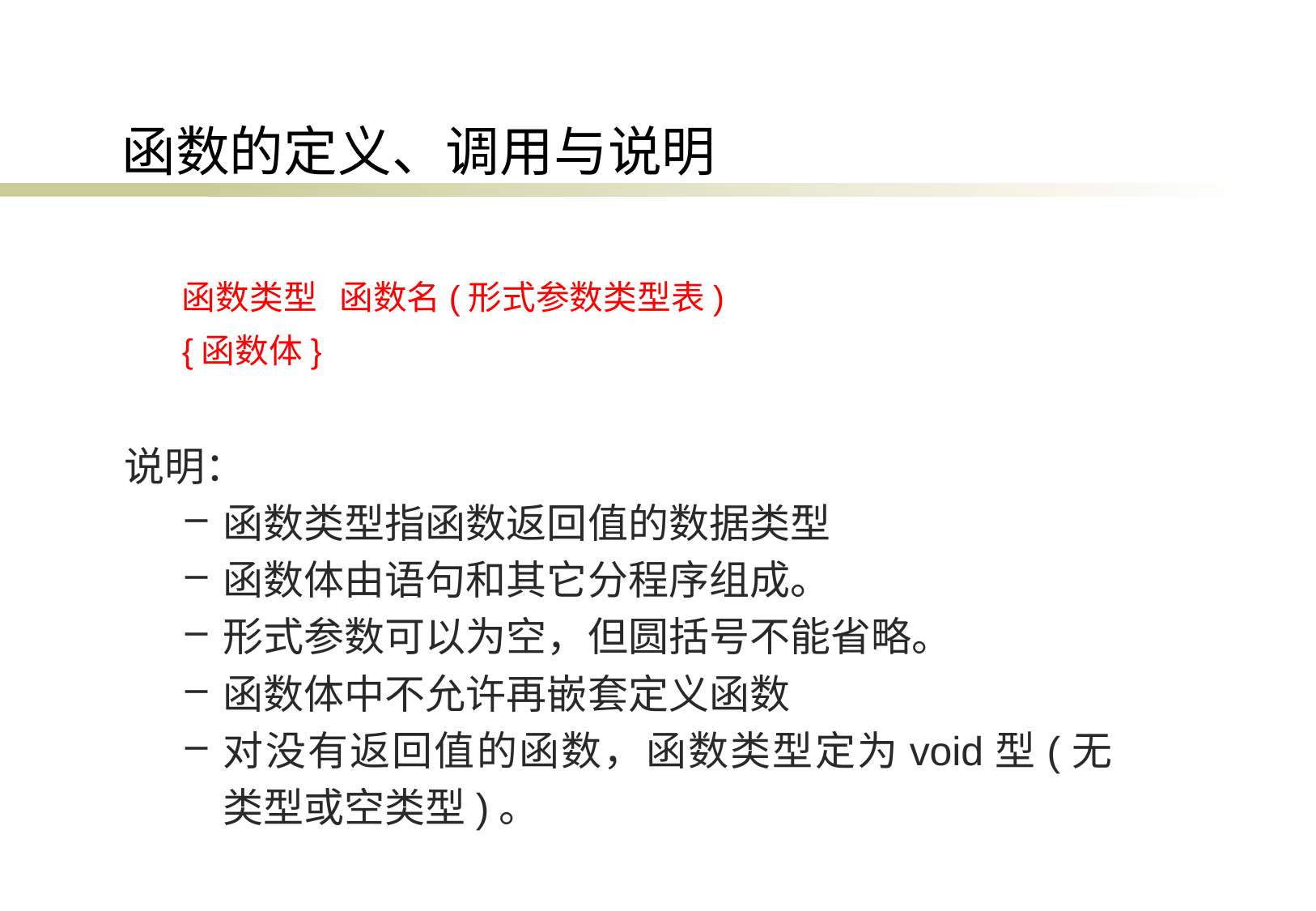

函数的定义、调用与说明

函数类型   函数名(形式参数类型表)
{函数体}
说明：
函数类型指函数返回值的数据类型
函数体由语句和其它分程序组成。
形式参数可以为空，但圆括号不能省略。
函数体中不允许再嵌套定义函数
对没有返回值的函数，函数类型定为void型(无类型或空类型)。